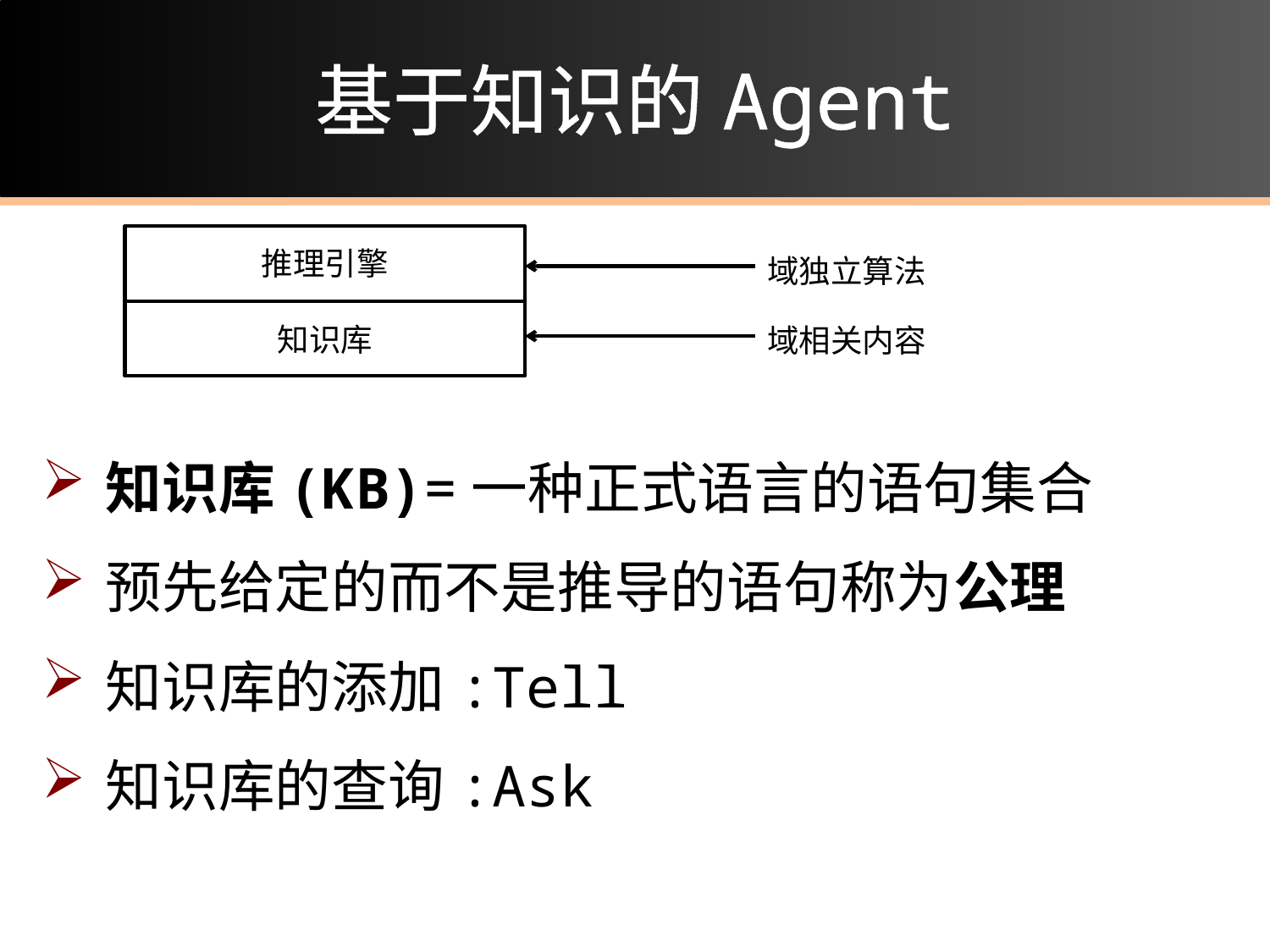

# 基于知识的Agent
推理引擎

知识库
域独立算法
域相关内容
知识库(KB)=一种正式语言的语句集合
预先给定的而不是推导的语句称为公理
知识库的添加:Tell
知识库的查询:Ask